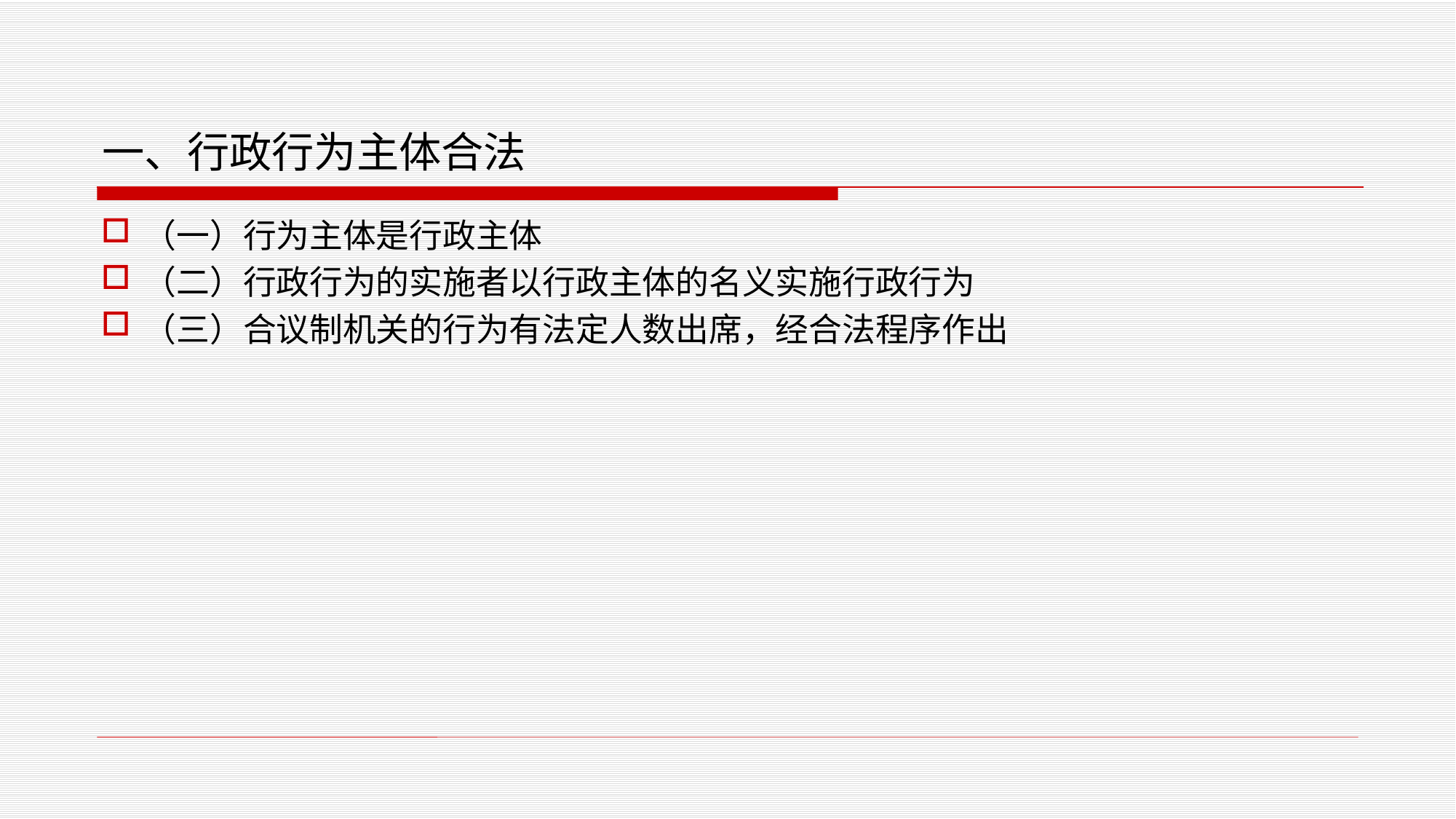

# 一、行政行为主体合法
（一）行为主体是行政主体
（二）行政行为的实施者以行政主体的名义实施行政行为
（三）合议制机关的行为有法定人数出席，经合法程序作出